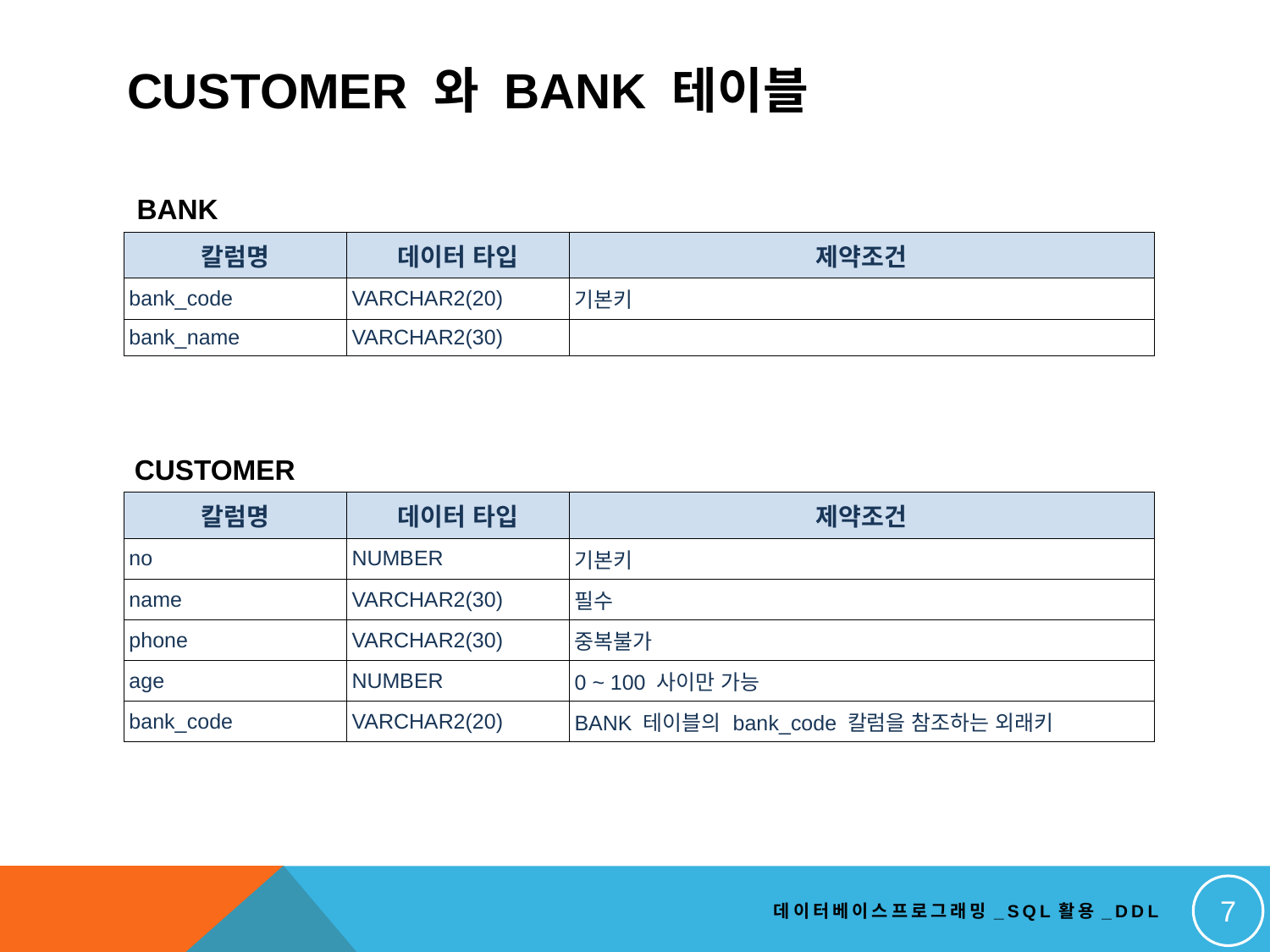

# customer 와 bank 테이블
BANK
| 칼럼명 | 데이터 타입 | 제약조건 |
| --- | --- | --- |
| bank\_code | VARCHAR2(20) | 기본키 |
| bank\_name | VARCHAR2(30) |  |
CUSTOMER
| 칼럼명 | 데이터 타입 | 제약조건 |
| --- | --- | --- |
| no | NUMBER | 기본키 |
| name | VARCHAR2(30) | 필수 |
| phone | VARCHAR2(30) | 중복불가 |
| age | NUMBER | 0 ~ 100 사이만 가능 |
| bank\_code | VARCHAR2(20) | BANK 테이블의 bank\_code 칼럼을 참조하는 외래키 |
7
데이터베이스프로그래밍_SQL활용_DDL